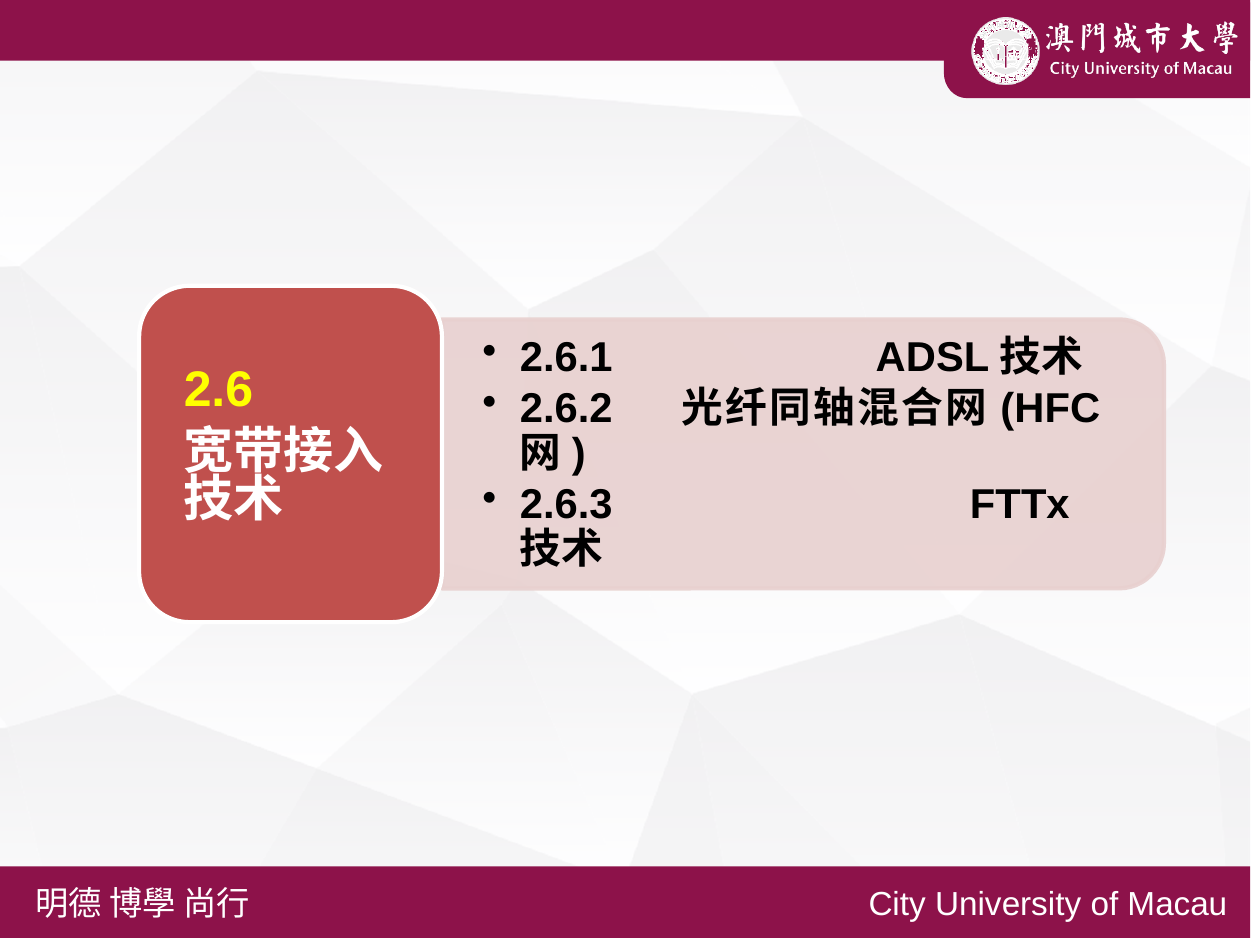

2.6.1                       ADSL技术
2.6.2    光纤同轴混合网(HFC网)
2.6.3			FTTx技术
2.6
宽带接入技术